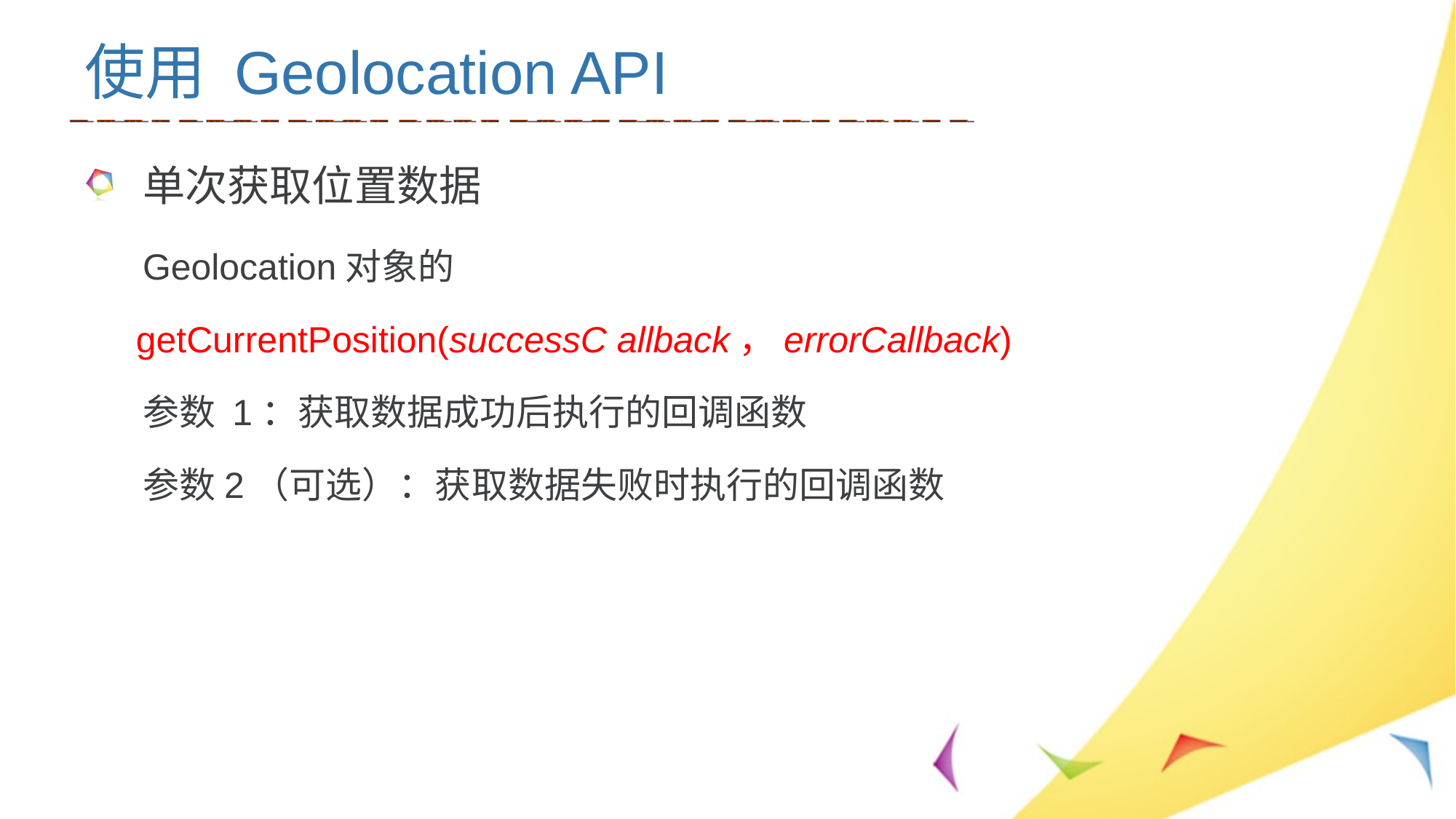

使用 Geolocation API
单次获取位置数据
Geolocation对象的
     getCurrentPosition(successC allback，errorCallback)
参数 1：获取数据成功后执行的回调函数
参数2（可选）：获取数据失败时执行的回调函数